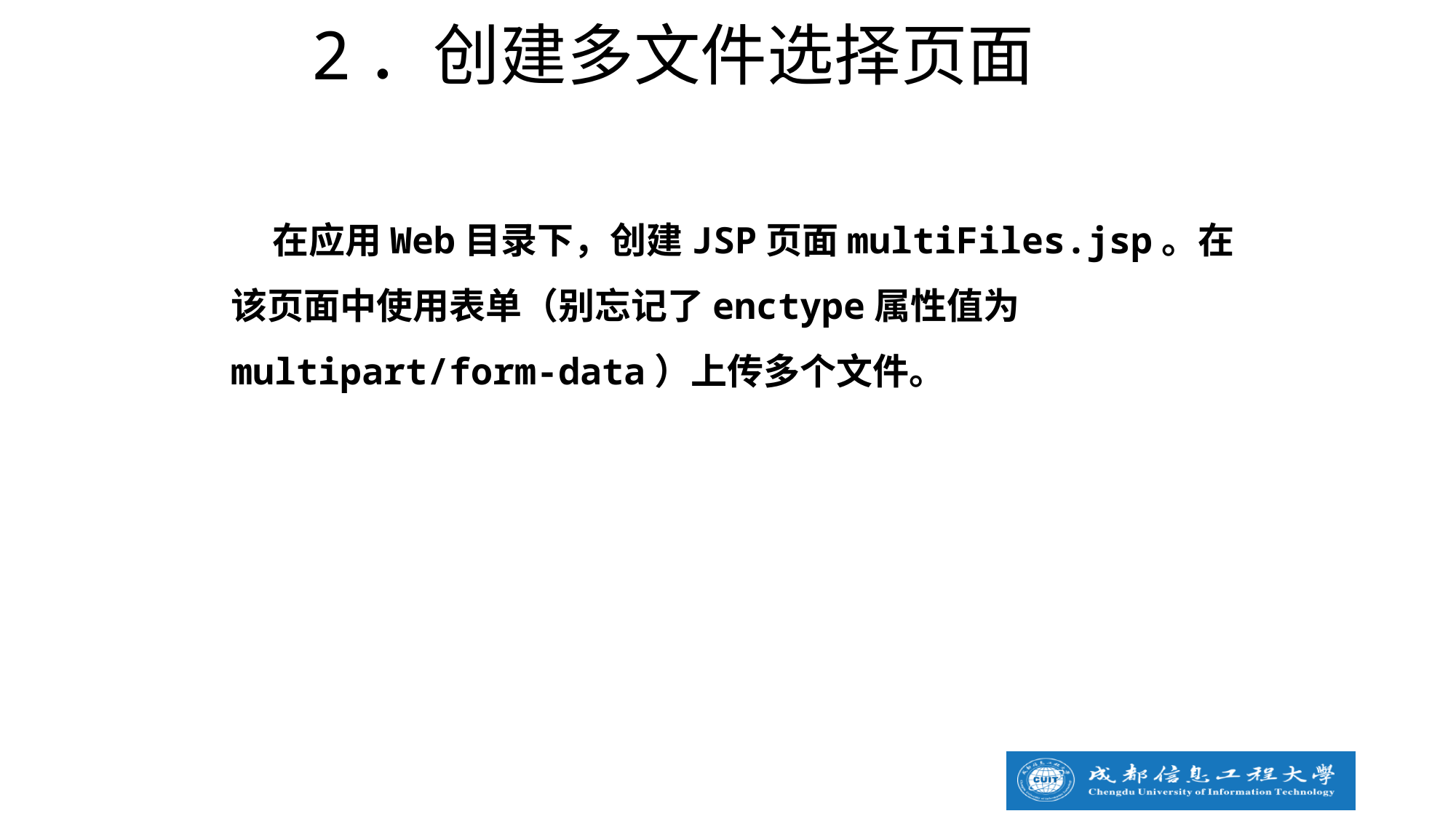

2．创建多文件选择页面
    在应用Web目录下，创建JSP页面multiFiles.jsp。在该页面中使用表单（别忘记了enctype属性值为multipart/form-data）上传多个文件。